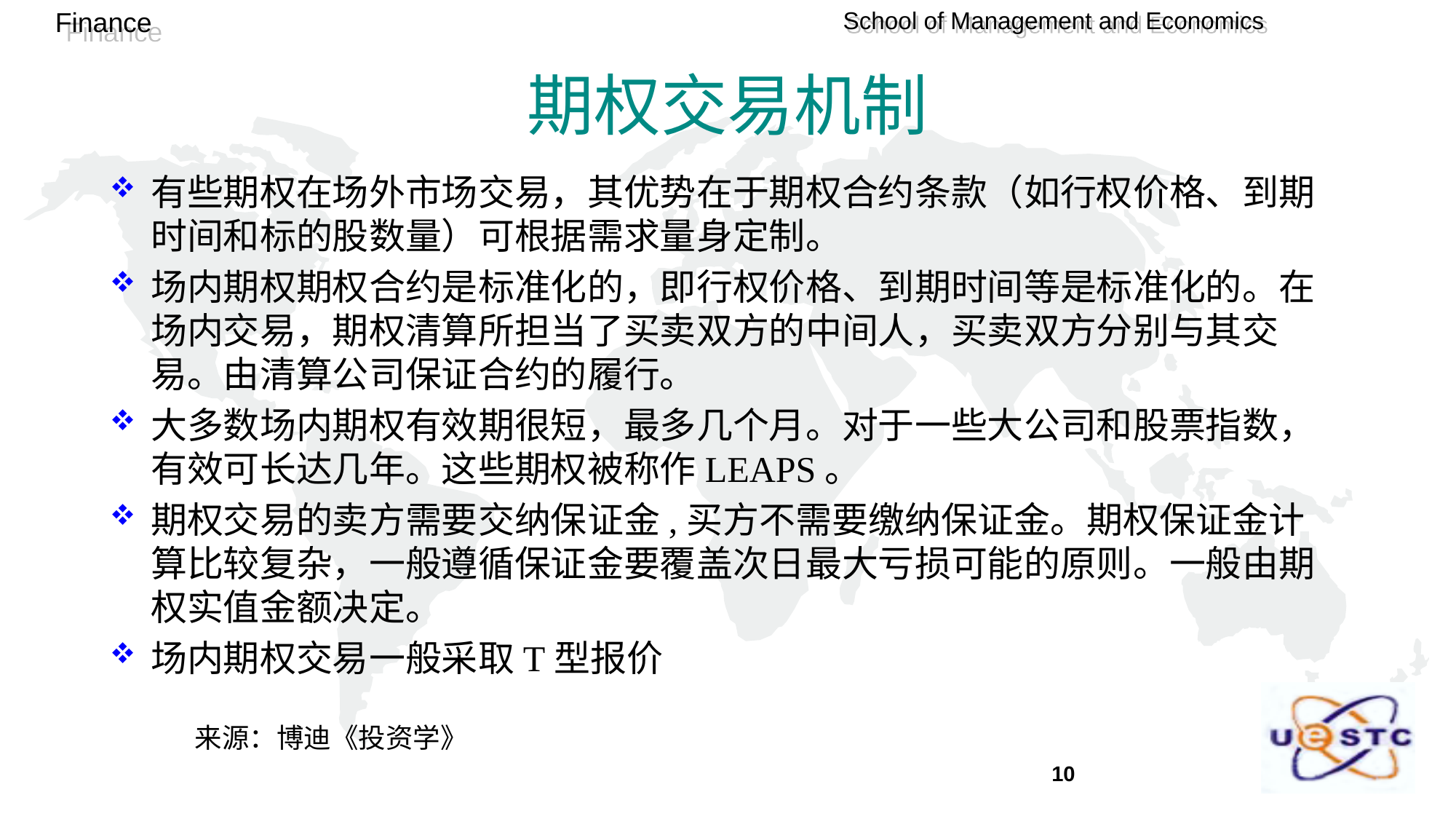

# 期权交易机制
有些期权在场外市场交易，其优势在于期权合约条款（如行权价格、到期时间和标的股数量）可根据需求量身定制。
场内期权期权合约是标准化的，即行权价格、到期时间等是标准化的。在场内交易，期权清算所担当了买卖双方的中间人，买卖双方分别与其交易。由清算公司保证合约的履行。
大多数场内期权有效期很短，最多几个月。对于一些大公司和股票指数，有效可长达几年。这些期权被称作LEAPS。
期权交易的卖方需要交纳保证金,买方不需要缴纳保证金。期权保证金计算比较复杂，一般遵循保证金要覆盖次日最大亏损可能的原则。一般由期权实值金额决定。
场内期权交易一般采取T型报价
来源：博迪《投资学》